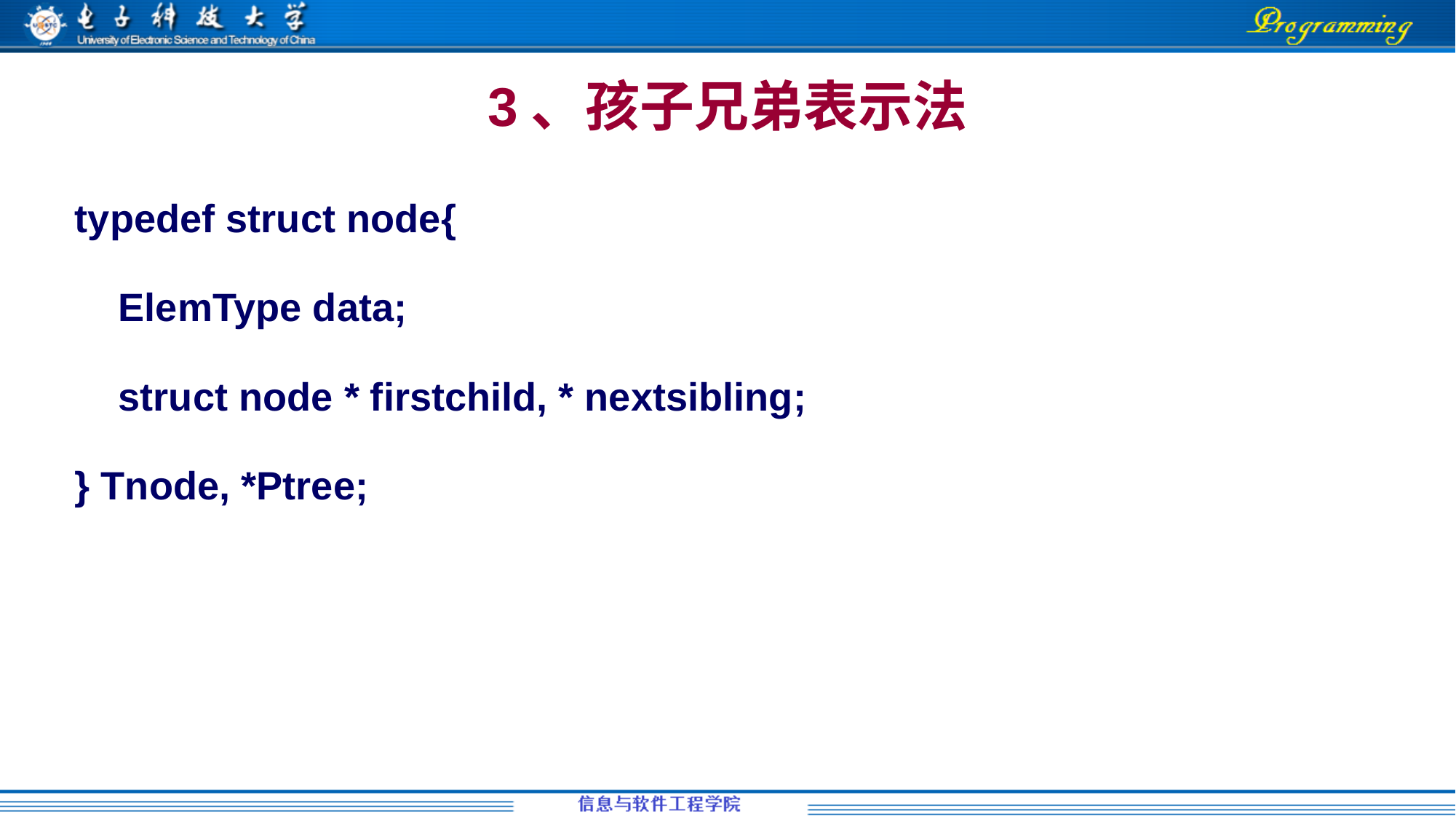

# 3、孩子兄弟表示法
typedef struct node{
    ElemType data;
    struct node * firstchild, * nextsibling;
} Tnode, *Ptree;